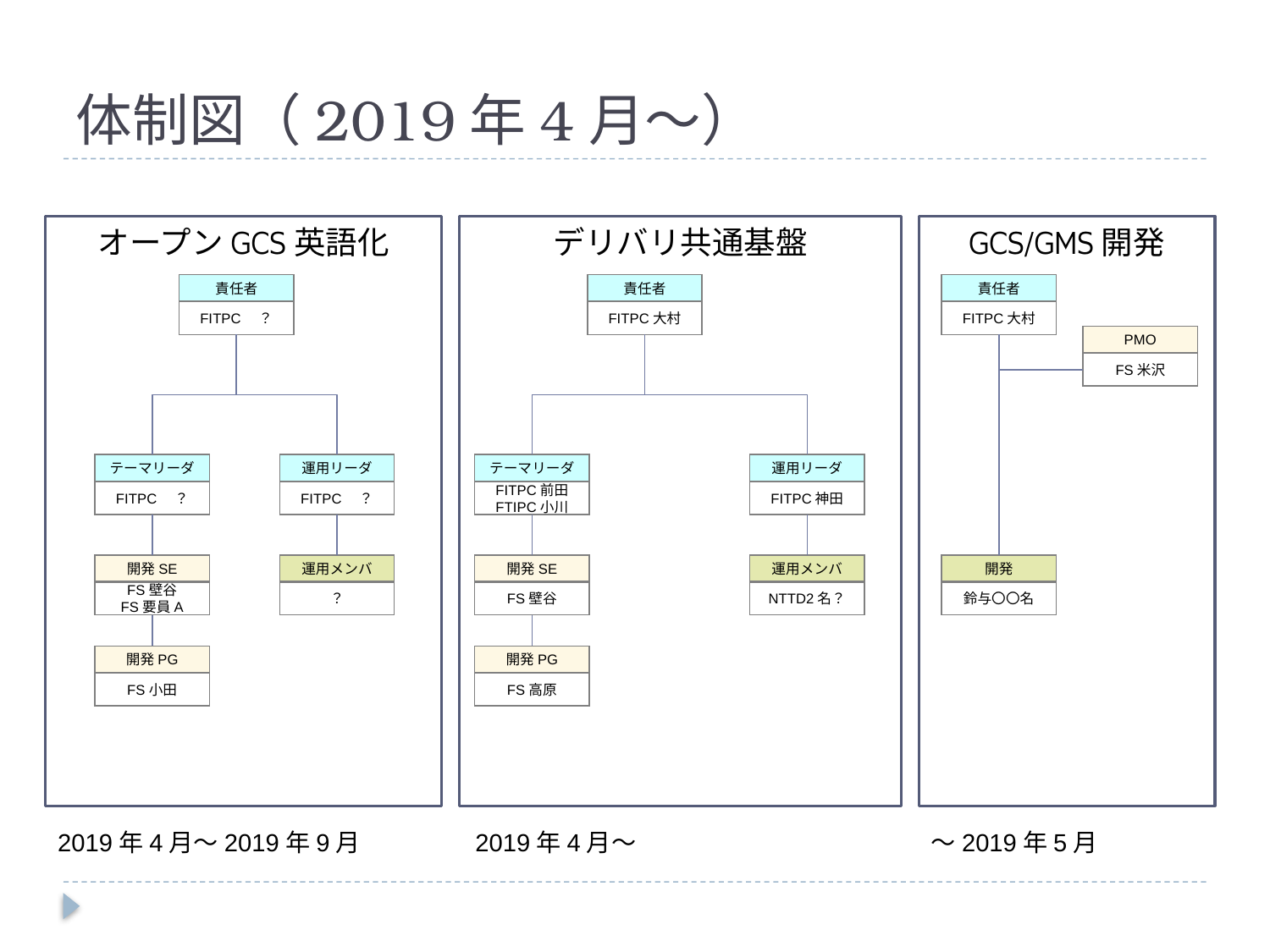

# 体制図（2019年4月～）
オープンGCS英語化

デリバリ共通基盤
GCS/GMS開発
責任者
FITPC　？
責任者
FITPC大村
責任者
FITPC大村
PMO
FS米沢
テーマリーダ
FITPC　？
運用リーダ
FITPC　？
テーマリーダ
FITPC前田
FTIPC小川
運用リーダ
FITPC神田
開発SE
FS壁谷
FS要員A
運用メンバ
？
開発SE
FS壁谷
運用メンバ
NTTD2名？
開発
鈴与〇〇名
開発PG
FS小田
開発PG
FS高原
2019年4月～2019年9月
2019年4月～
～2019年5月